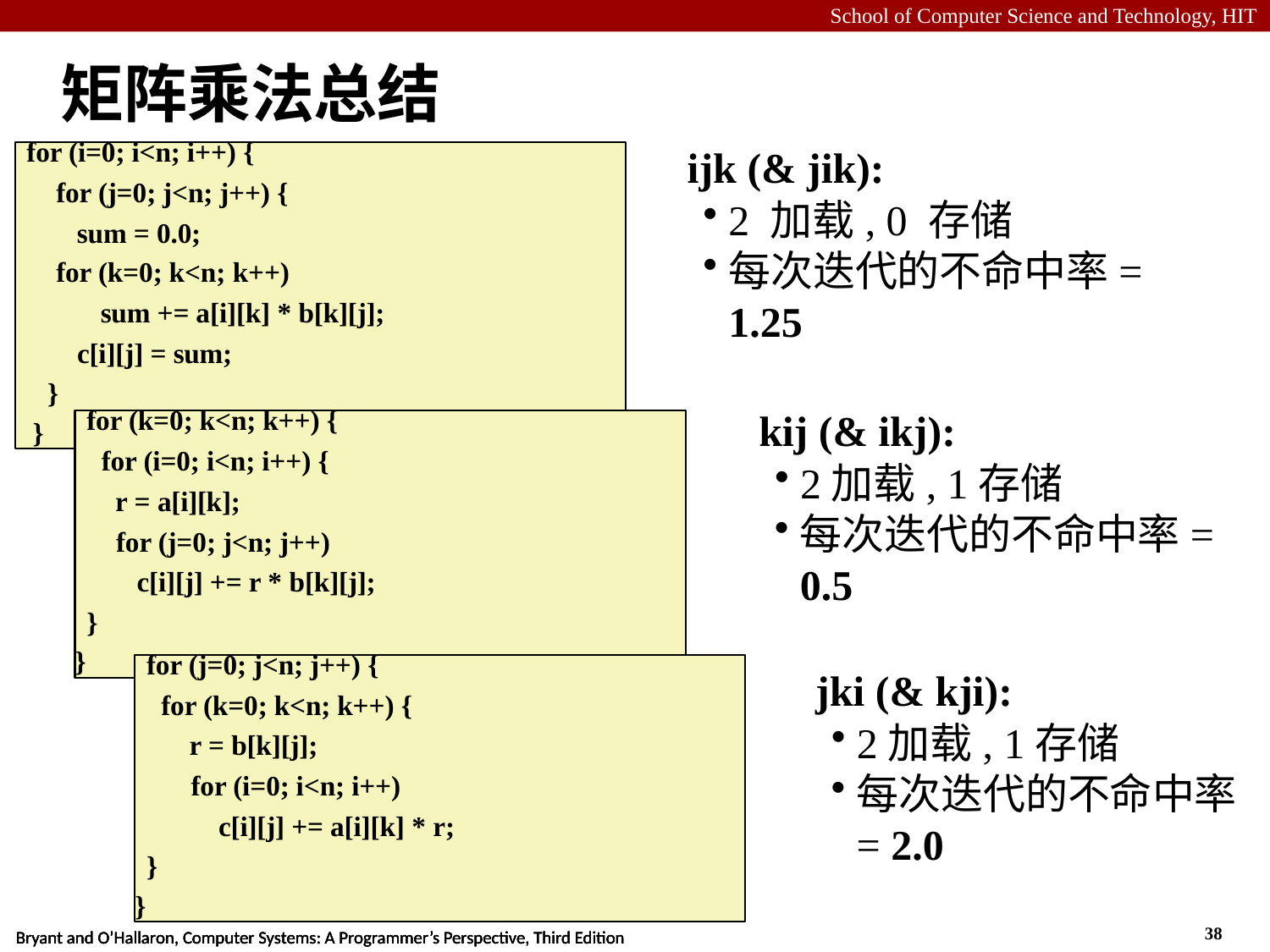

# 矩阵乘法总结
ijk (& jik):
2 加载, 0 存储
每次迭代的不命中率= 1.25
for (i=0; i<n; i++) {
for (j=0; j<n; j++) {
   sum = 0.0;
for (k=0; k<n; k++)
sum += a[i][k] * b[k][j];
c[i][j] = sum;
}
}
kij (& ikj):
2加载, 1存储
每次迭代的不命中率= 0.5
for (k=0; k<n; k++) {
for (i=0; i<n; i++) {
  r = a[i][k];
for (j=0; j<n; j++)
   c[i][j] += r * b[k][j];
}
}
for (j=0; j<n; j++) {
for (k=0; k<n; k++) {
    r = b[k][j];
for (i=0; i<n; i++)
    c[i][j] += a[i][k] * r;
}
}
jki (& kji):
2加载, 1存储
每次迭代的不命中率= 2.0